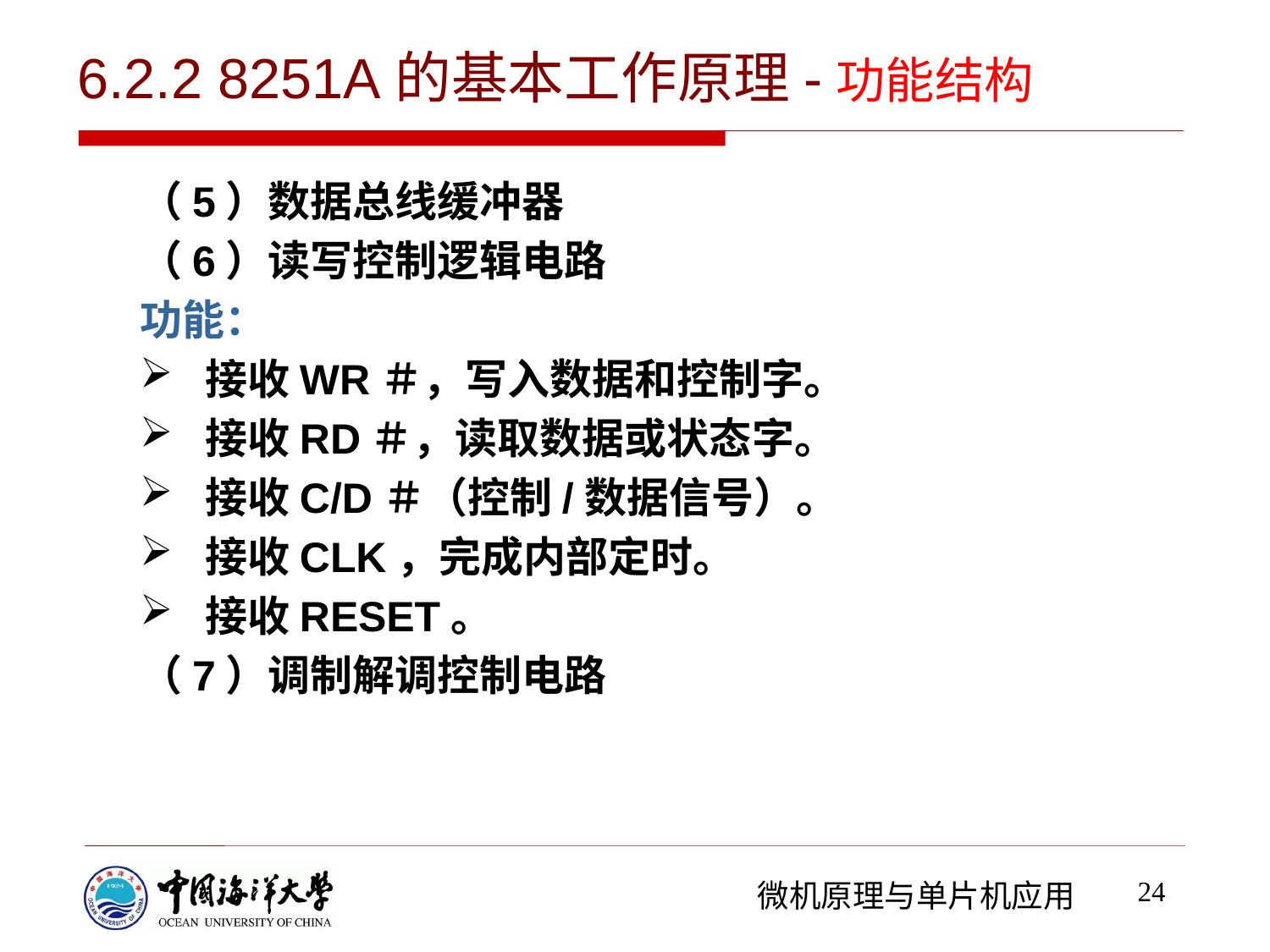

6.2.2 8251A的基本工作原理-功能结构
（5）数据总线缓冲器
（6）读写控制逻辑电路
功能：
接收WR＃，写入数据和控制字。
接收RD＃，读取数据或状态字。
接收C/D＃（控制/数据信号）。
接收CLK，完成内部定时。
接收RESET。
（7）调制解调控制电路

24